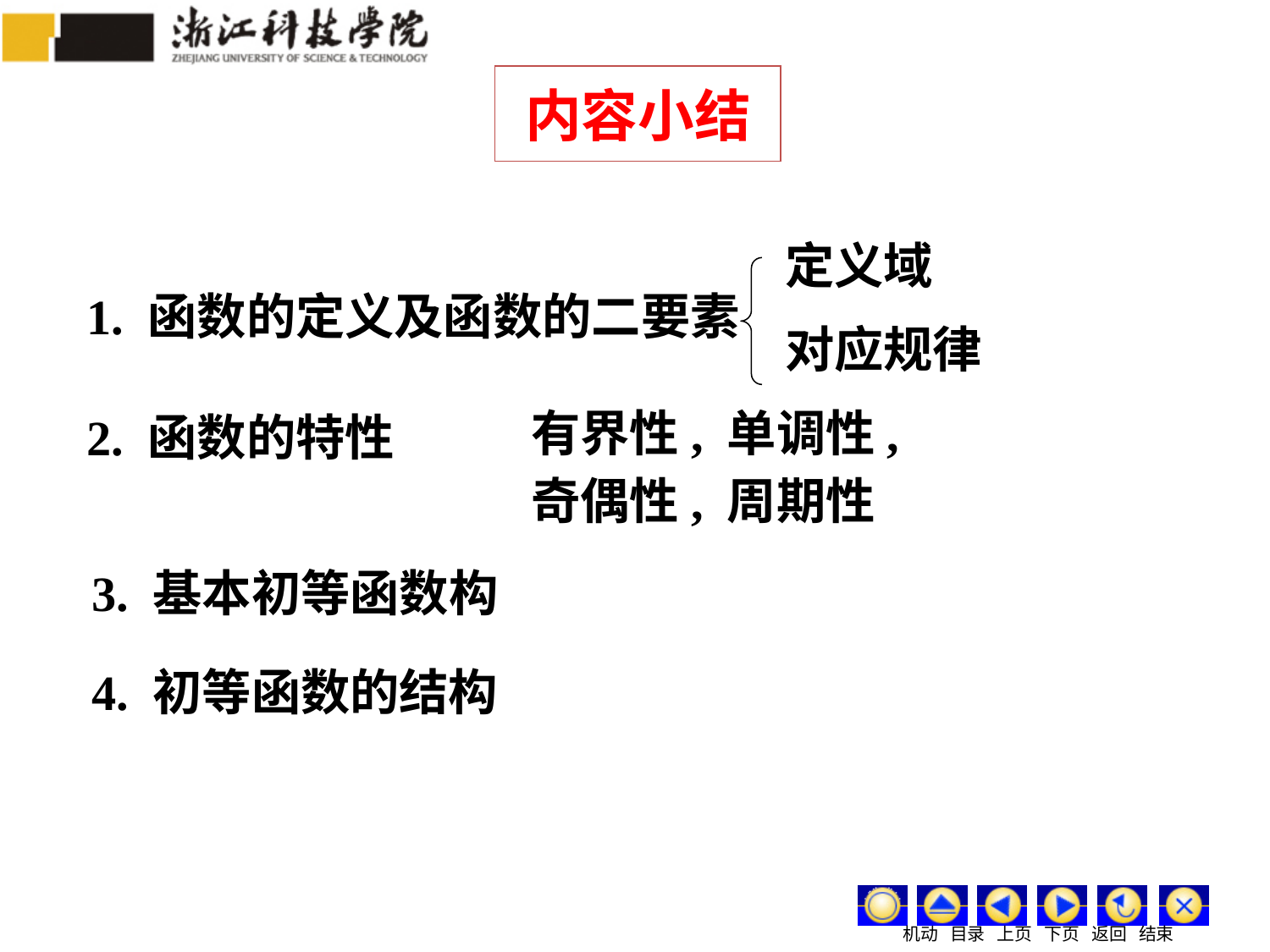

内容小结
定义域
对应规律

1. 函数的定义及函数的二要素
有界性, 单调性,
奇偶性, 周期性
2. 函数的特性
3. 基本初等函数构
4. 初等函数的结构